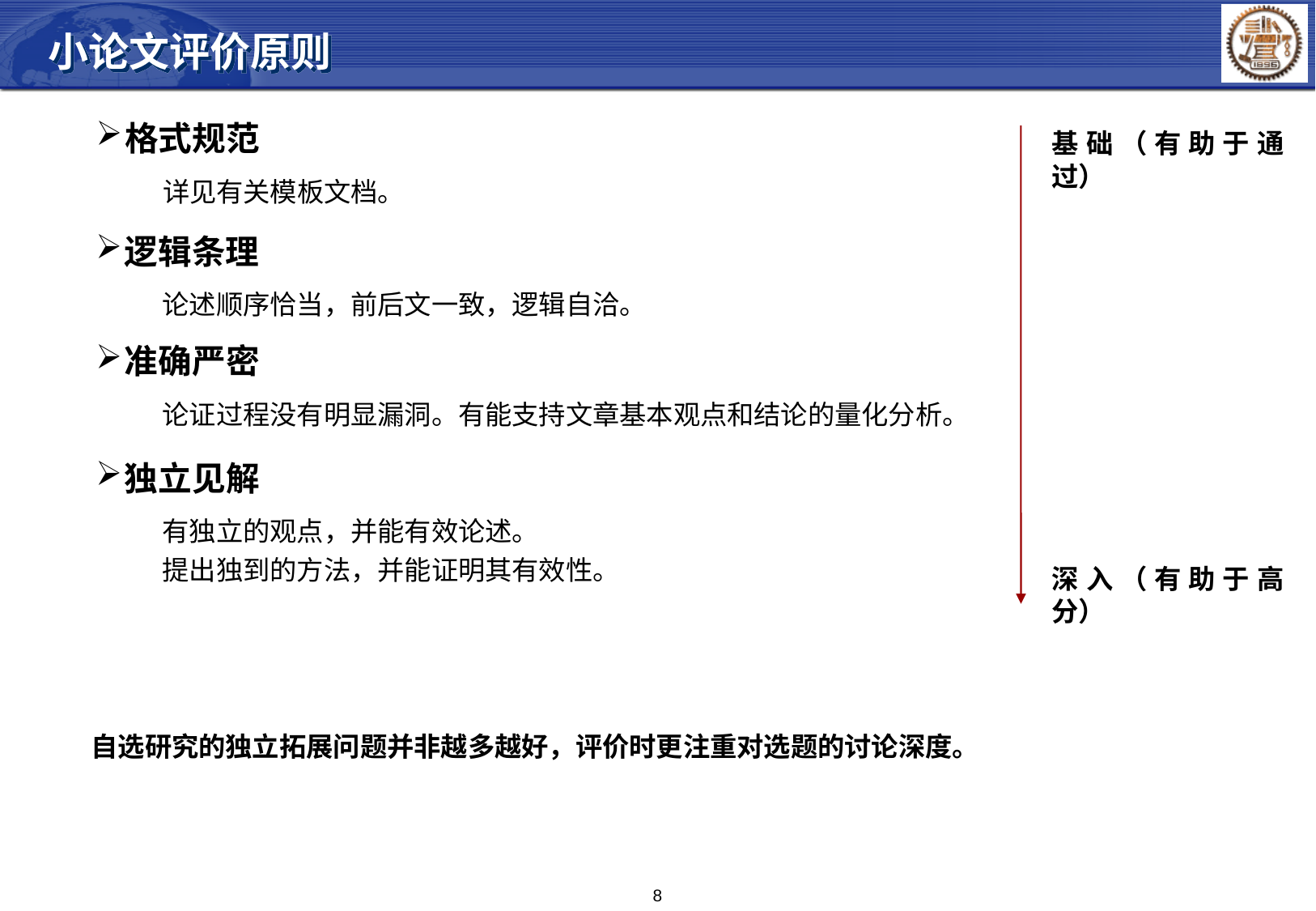

小论文评价原则
格式规范

基础（有助于通过）
详见有关模板文档。
逻辑条理
论述顺序恰当，前后文一致，逻辑自洽。
准确严密
论证过程没有明显漏洞。有能支持文章基本观点和结论的量化分析。
独立见解
有独立的观点，并能有效论述。
提出独到的方法，并能证明其有效性。
深入（有助于高分）
自选研究的独立拓展问题并非越多越好，评价时更注重对选题的讨论深度。
8